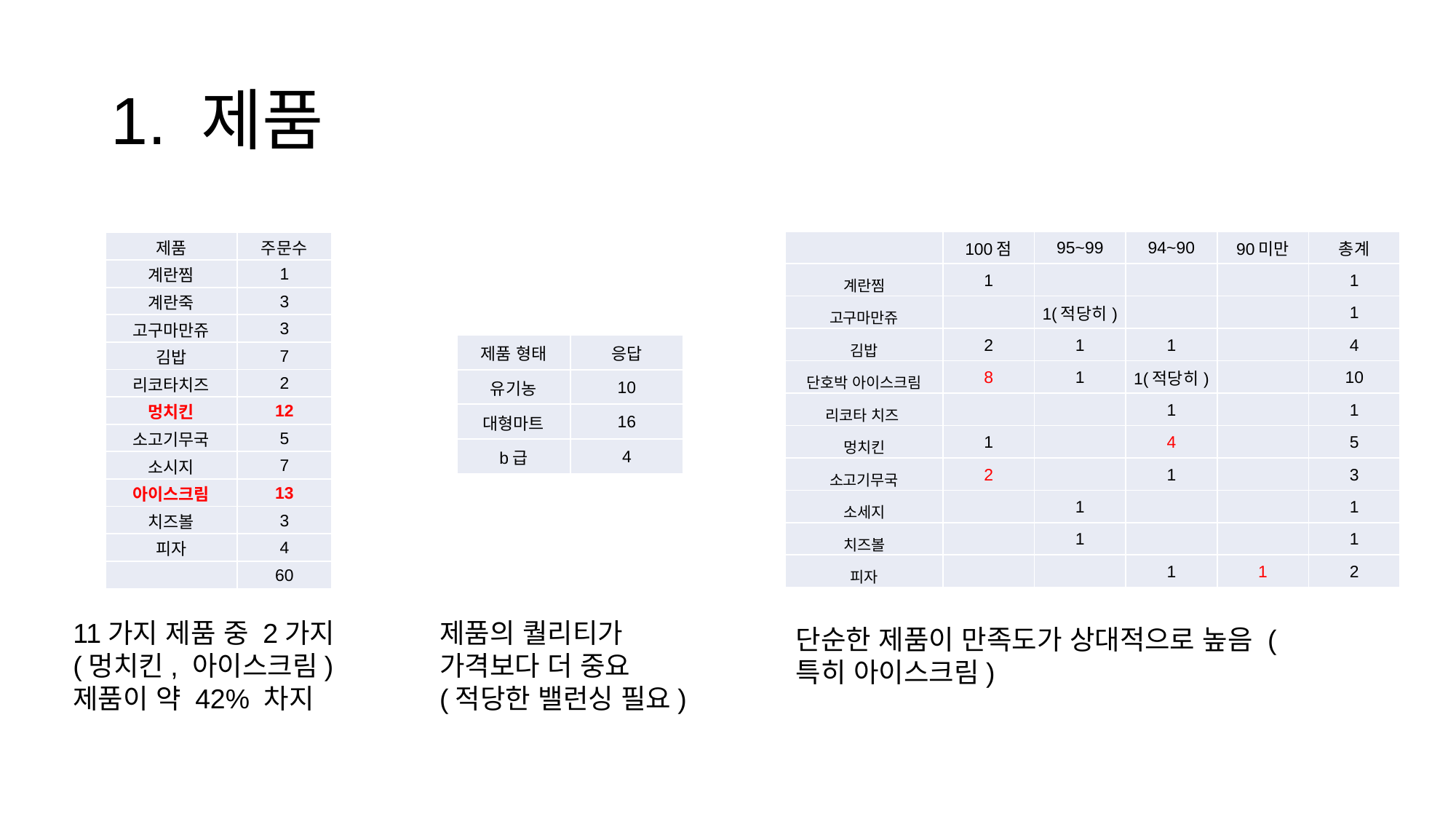

# 1. 제품
|  | 100점 | 95~99 | 94~90 | 90미만 | 총계 |
| --- | --- | --- | --- | --- | --- |
| 계란찜 | 1 |  |  |  | 1 |
| 고구마만쥬 |  | 1(적당히) |  |  | 1 |
| 김밥 | 2 | 1 | 1 |  | 4 |
| 단호박 아이스크림 | 8 | 1 | 1(적당히) |  | 10 |
| 리코타 치즈 |  |  | 1 |  | 1 |
| 멍치킨 | 1 |  | 4 |  | 5 |
| 소고기무국 | 2 |  | 1 |  | 3 |
| 소세지 |  | 1 |  |  | 1 |
| 치즈볼 |  | 1 |  |  | 1 |
| 피자 |  |  | 1 | 1 | 2 |
| 제품 | 주문수 |
| --- | --- |
| 계란찜 | 1 |
| 계란죽 | 3 |
| 고구마만쥬 | 3 |
| 김밥 | 7 |
| 리코타치즈 | 2 |
| 멍치킨 | 12 |
| 소고기무국 | 5 |
| 소시지 | 7 |
| 아이스크림 | 13 |
| 치즈볼 | 3 |
| 피자 | 4 |
|  | 60 |
| 제품 형태 | 응답 |
| --- | --- |
| 유기농 | 10 |
| 대형마트 | 16 |
| b급 | 4 |
11가지 제품 중 2가지(멍치킨, 아이스크림) 제품이 약 42% 차지
제품의 퀄리티가 가격보다 더 중요
(적당한 밸런싱 필요)
단순한 제품이 만족도가 상대적으로 높음 (특히 아이스크림)